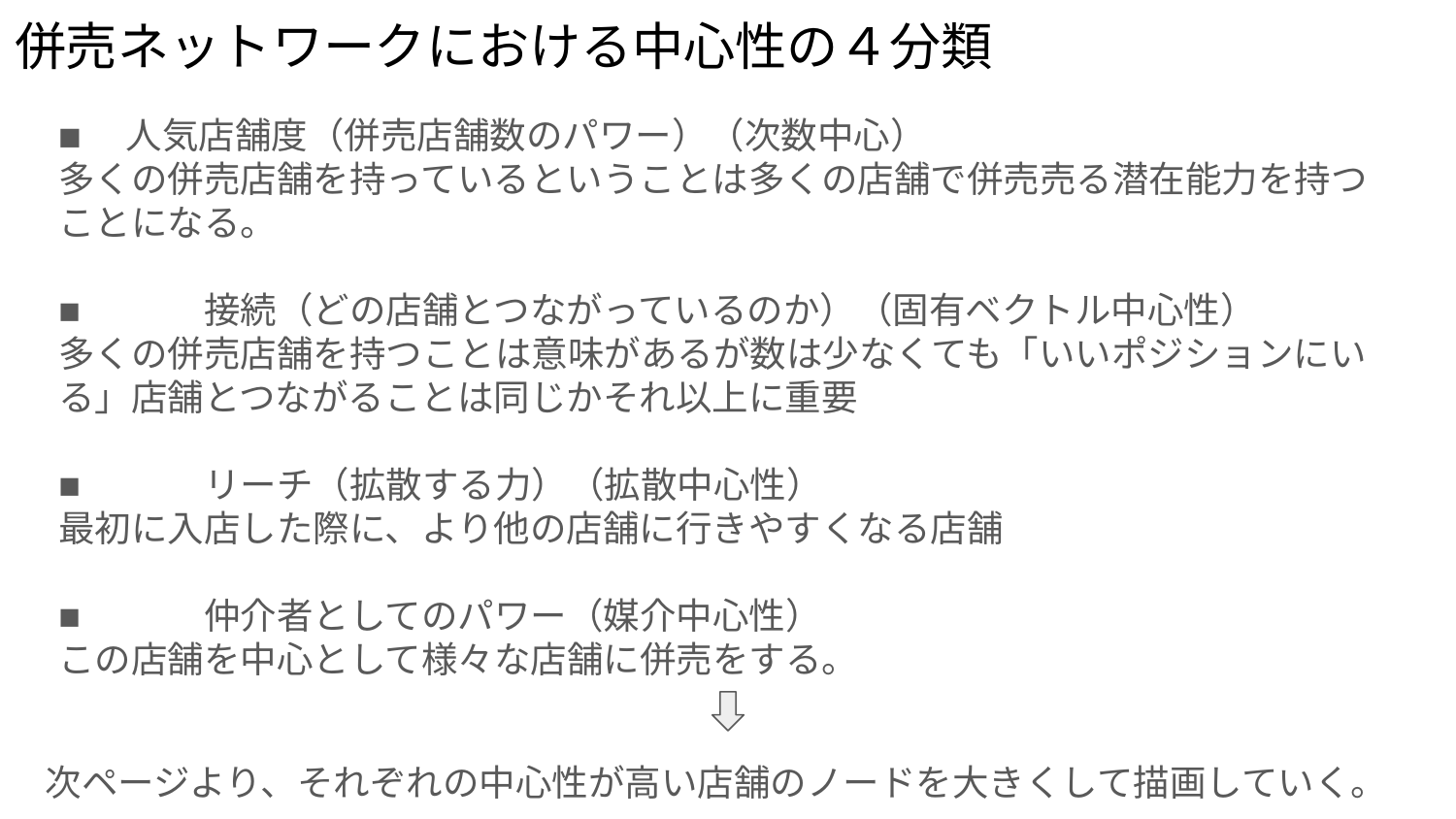

# 併売ネットワークにおける中心性の４分類
◼️　人気店舗度（併売店舗数のパワー）（次数中心）
多くの併売店舗を持っているということは多くの店舗で併売売る潜在能力を持つことになる。

■	接続（どの店舗とつながっているのか）（固有ベクトル中心性）
多くの併売店舗を持つことは意味があるが数は少なくても「いいポジションにいる」店舗とつながることは同じかそれ以上に重要

■	リーチ（拡散する力）（拡散中心性）
最初に入店した際に、より他の店舗に行きやすくなる店舗

■	仲介者としてのパワー（媒介中心性）
この店舗を中心として様々な店舗に併売をする。

次ページより、それぞれの中心性が高い店舗のノードを大きくして描画していく。